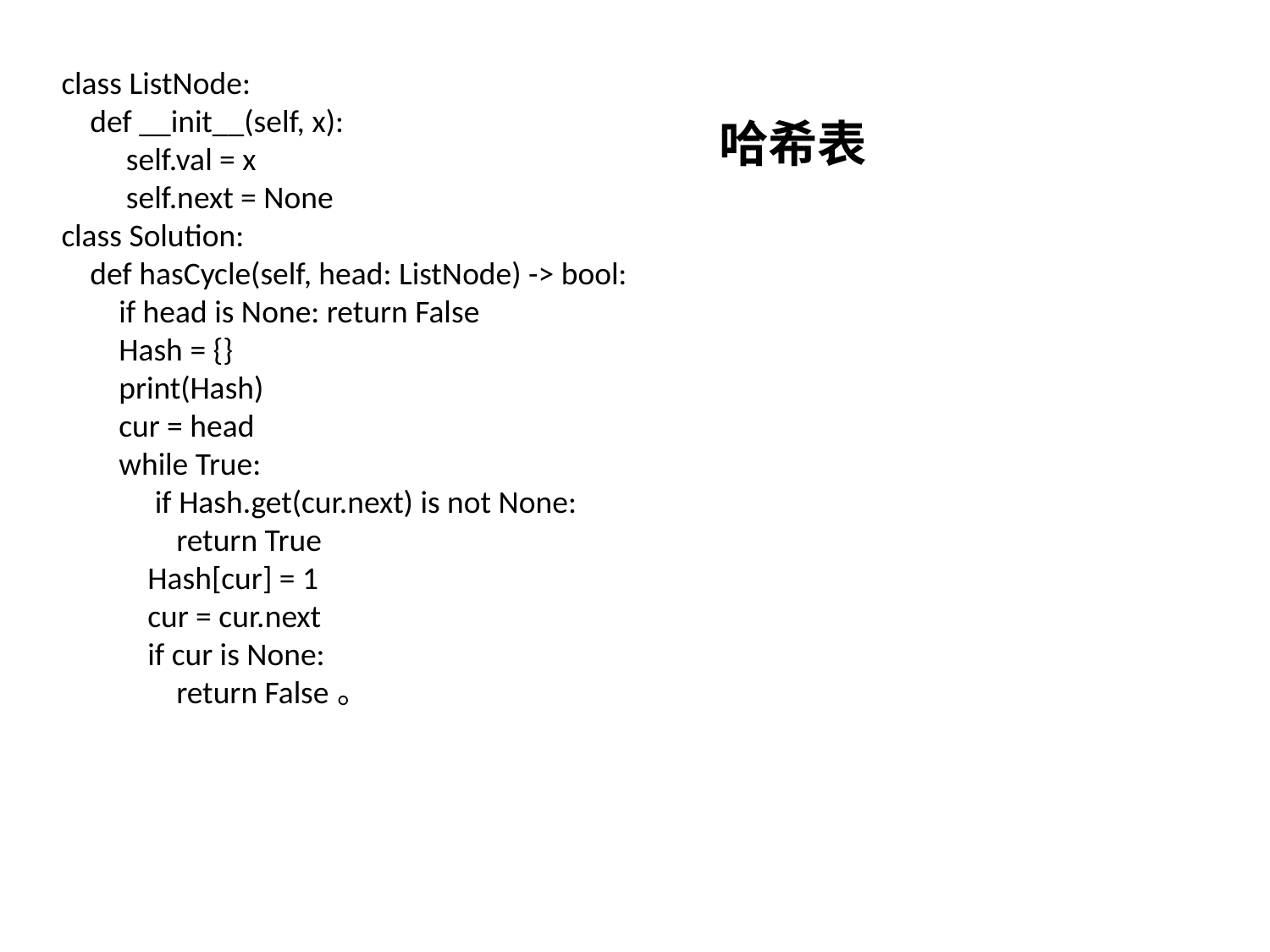

class ListNode:
    def __init__(self, x):
         self.val = x
         self.next = None
class Solution:
    def hasCycle(self, head: ListNode) -> bool:
        if head is None: return False
        Hash = {}
        print(Hash)
        cur = head
        while True:
             if Hash.get(cur.next) is not None:
                return True
            Hash[cur] = 1
            cur = cur.next
            if cur is None:
                return False。
哈希表